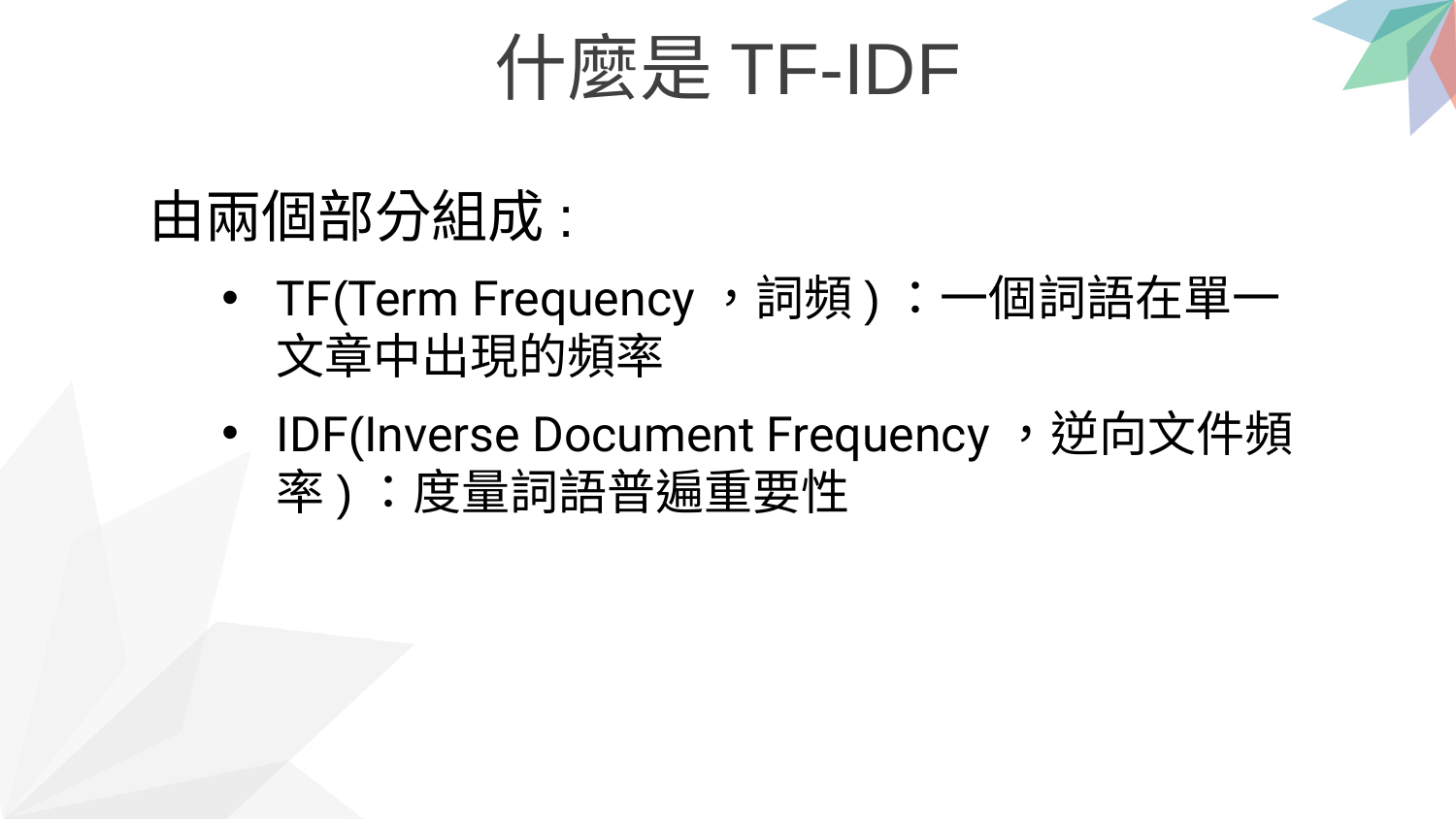

什麼是TF-IDF

由兩個部分組成:

TF(Term Frequency，詞頻)：一個詞語在單一文章中出現的頻率

IDF(Inverse Document Frequency，逆向文件頻率)：度量詞語普遍重要性